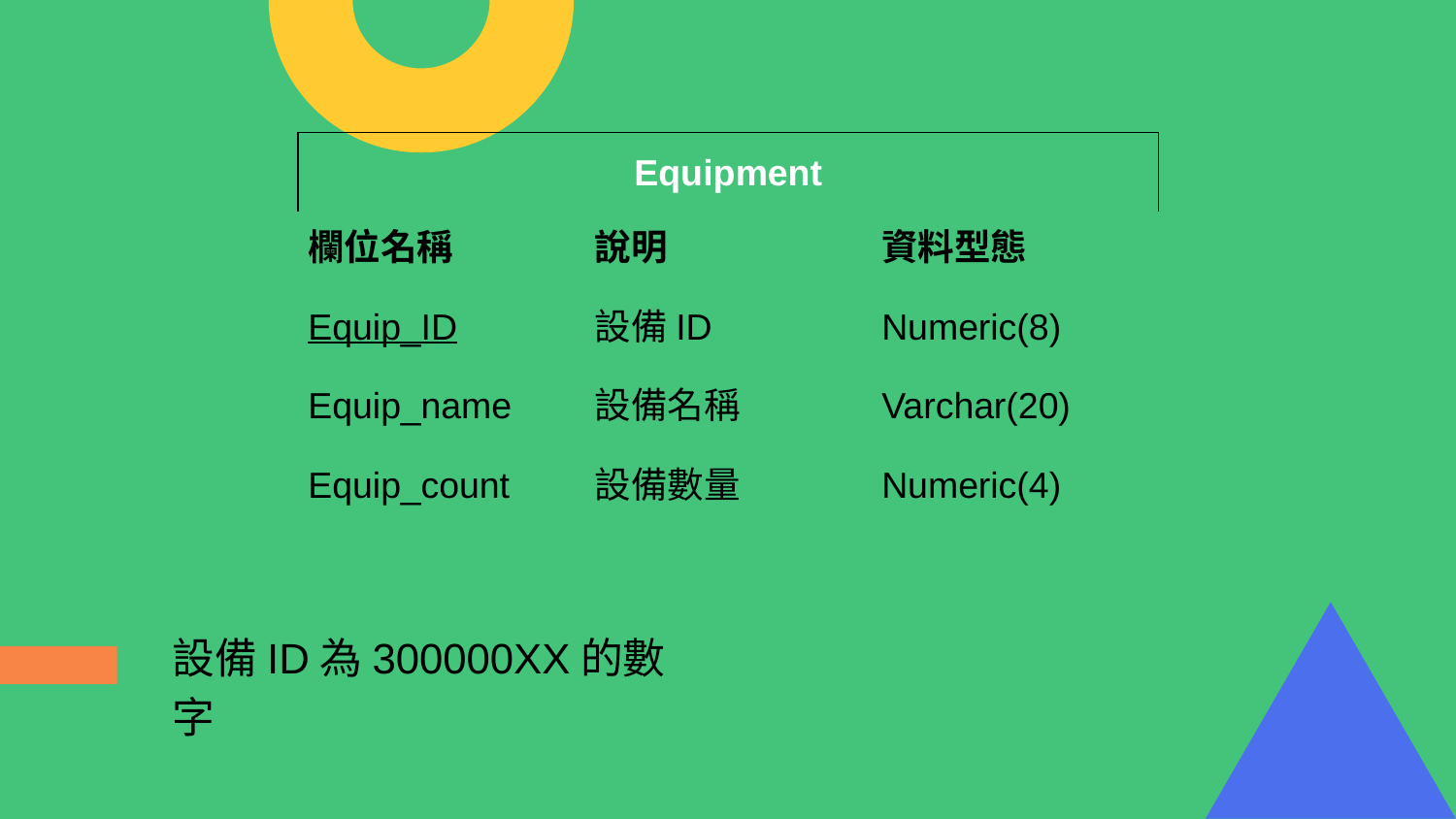

| Equipment |  |  |
| --- | --- | --- |
| 欄位名稱 | 說明 | 資料型態 |
| Equip\_ID | 設備ID | Numeric(8) |
| Equip\_name | 設備名稱 | Varchar(20) |
| Equip\_count | 設備數量 | Numeric(4) |
設備ID為300000XX的數字